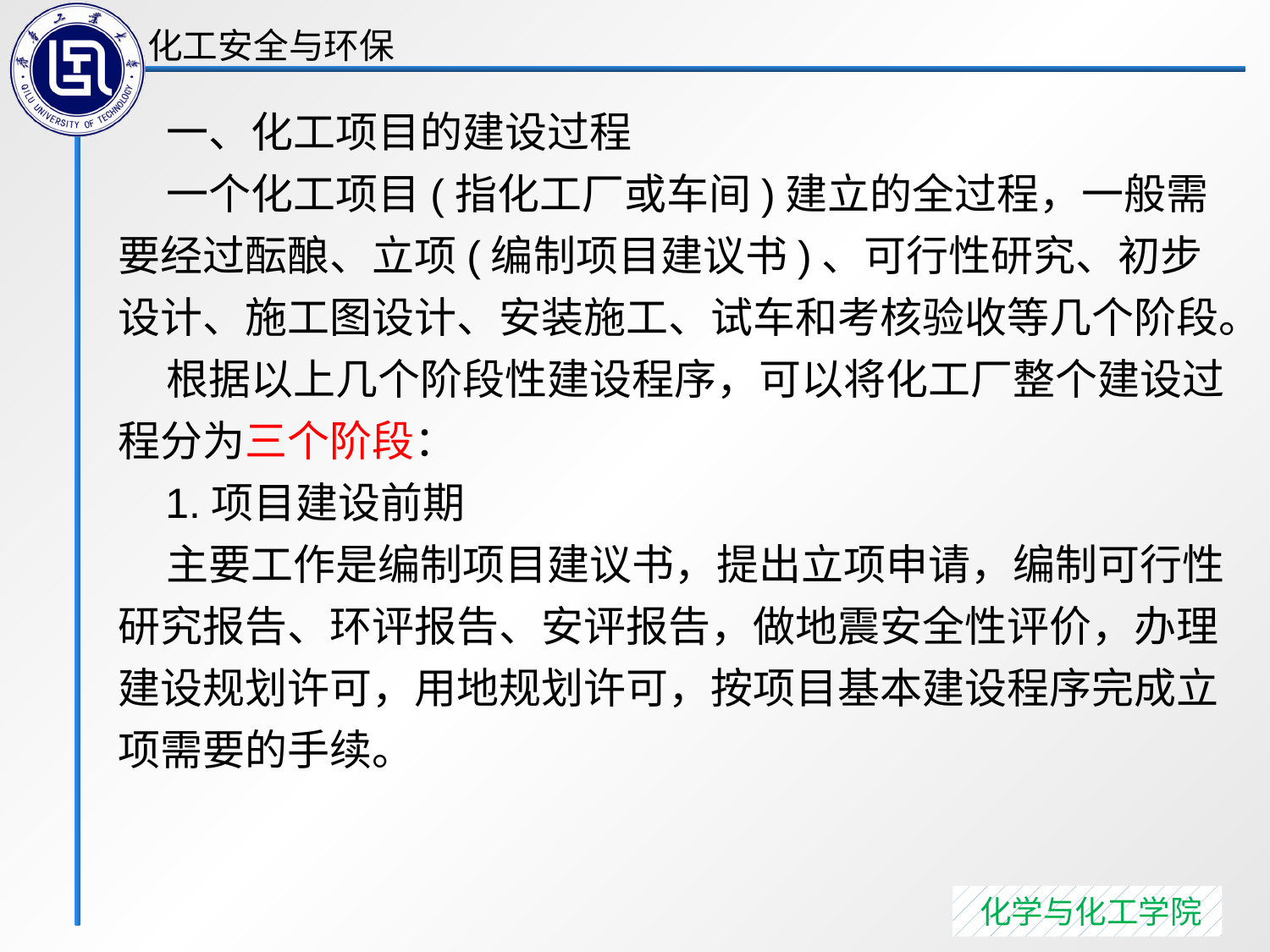

一、化工项目的建设过程
    一个化工项目(指化工厂或车间)建立的全过程，一般需要经过酝酿、立项(编制项目建议书)、可行性研究、初步设计、施工图设计、安装施工、试车和考核验收等几个阶段。
    根据以上几个阶段性建设程序，可以将化工厂整个建设过程分为三个阶段：
    1.项目建设前期
    主要工作是编制项目建议书，提出立项申请，编制可行性研究报告、环评报告、安评报告，做地震安全性评价，办理建设规划许可，用地规划许可，按项目基本建设程序完成立项需要的手续。